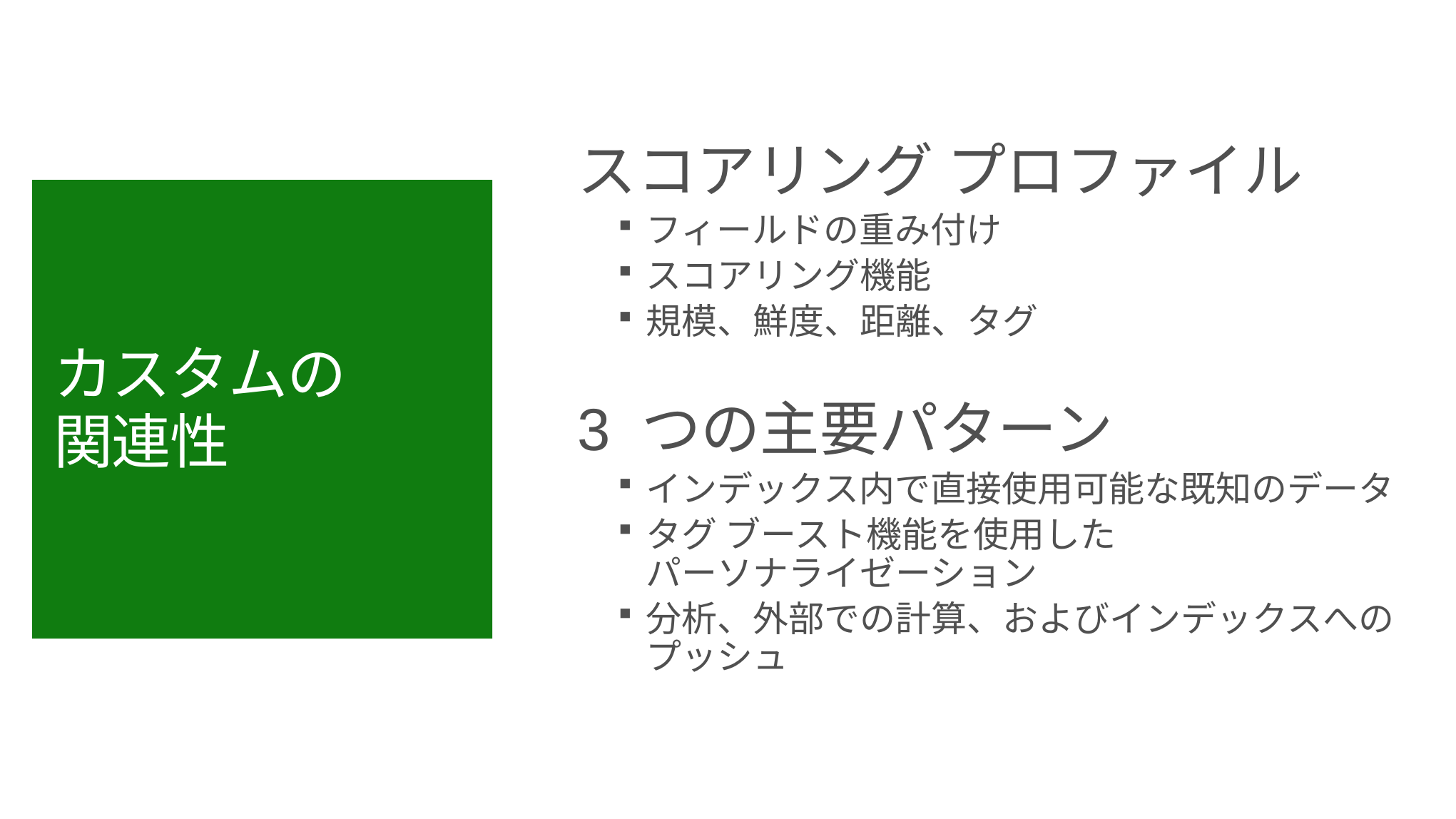

スコアリング プロファイル
フィールドの重み付け
スコアリング機能
規模、鮮度、距離、タグ

3 つの主要パターン
インデックス内で直接使用可能な既知のデータ
タグ ブースト機能を使用した
パーソナライゼーション
分析、外部での計算、およびインデックスへのプッシュ
# カスタムの 関連性